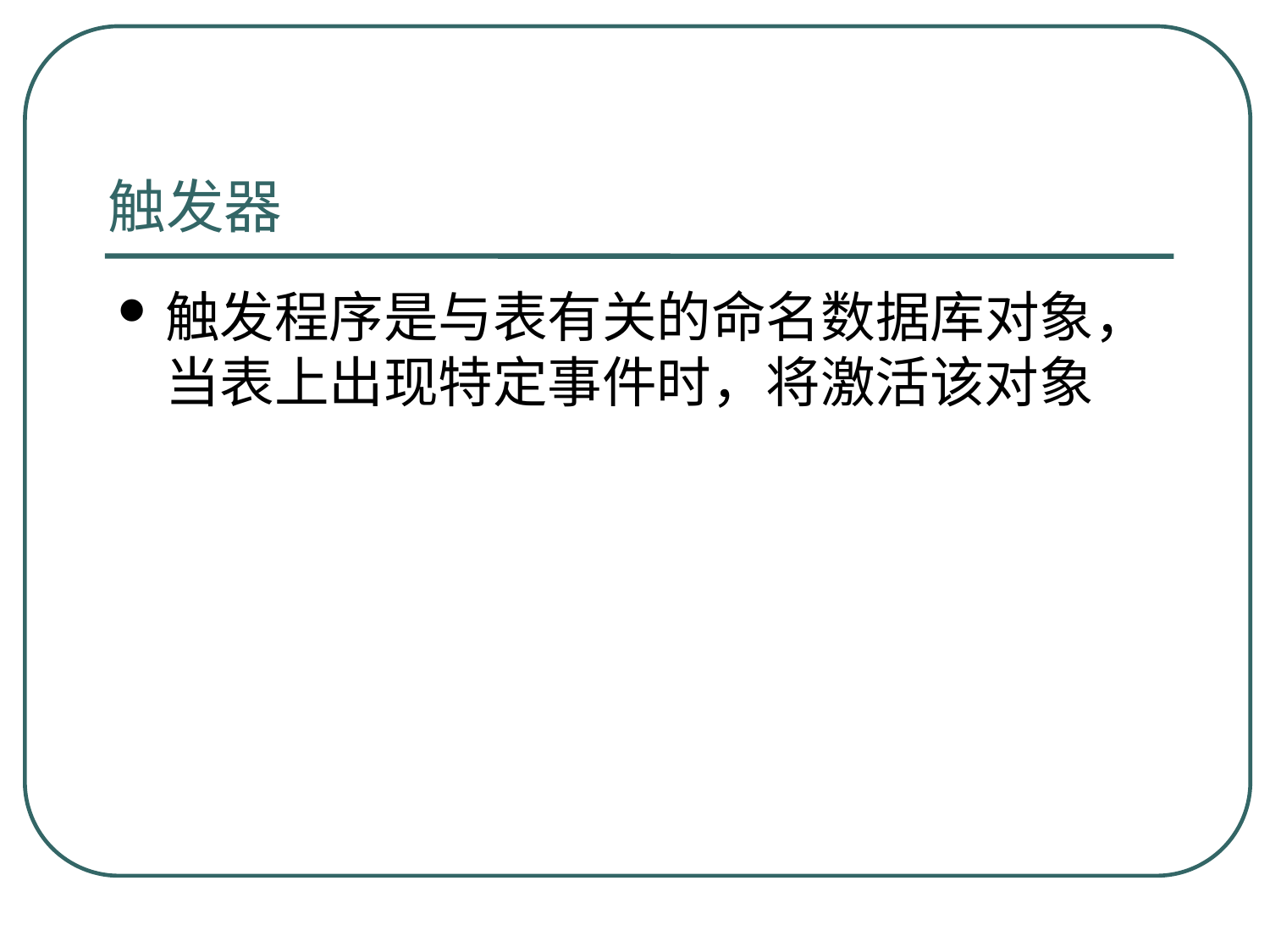

# 触发器
触发程序是与表有关的命名数据库对象，当表上出现特定事件时，将激活该对象